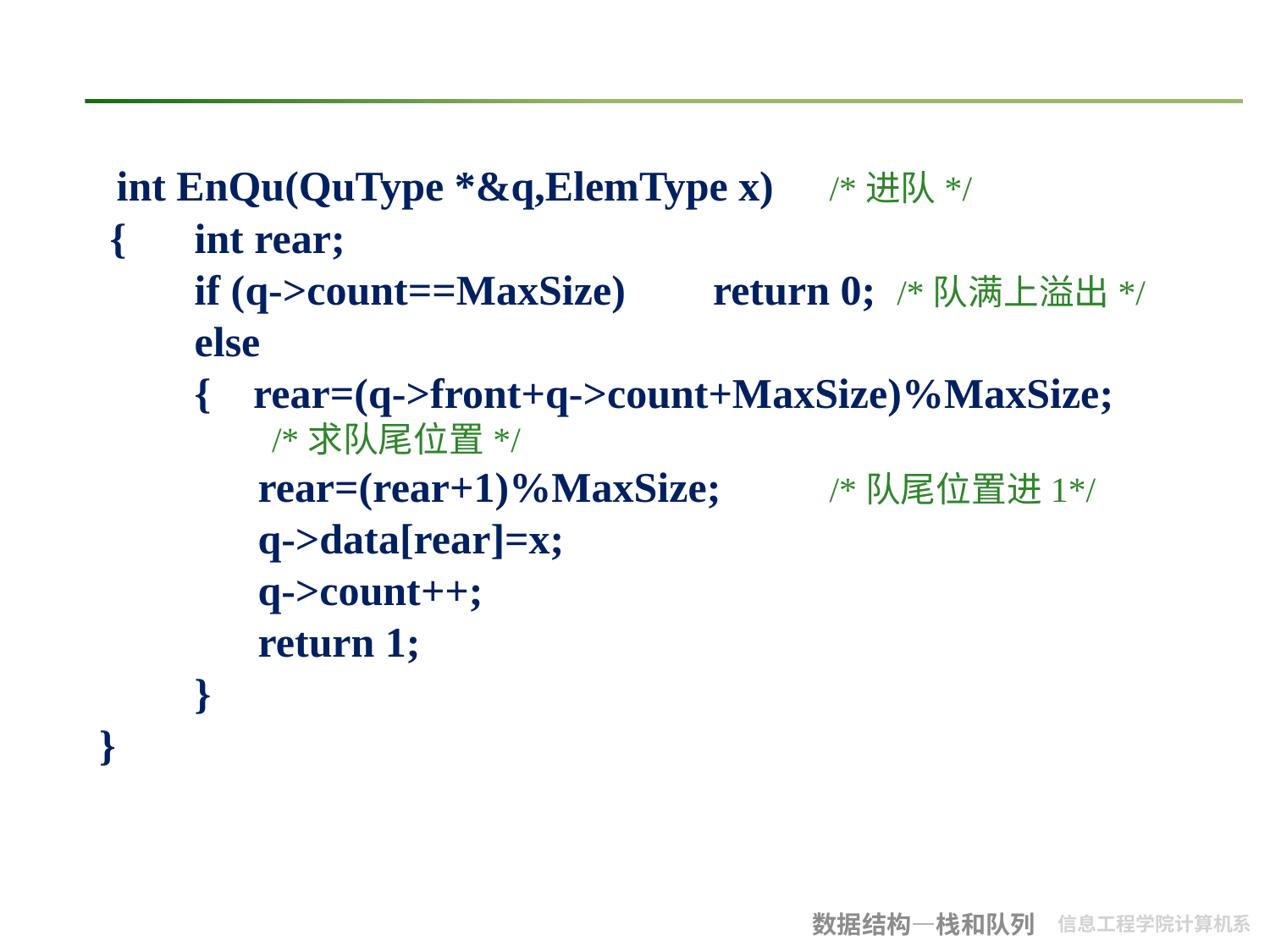

#
    int EnQu(QuType *&q,ElemType x)	/*进队*/
    {	int rear;
	if (q->count==MaxSize)	 return 0;  /*队满上溢出*/
	else
	{    rear=(q->front+q->count+MaxSize)%MaxSize;
                       /*求队尾位置*/
	      rear=(rear+1)%MaxSize; 	/*队尾位置进1*/
	      q->data[rear]=x;
	      q->count++;
	      return 1;
	}
   }